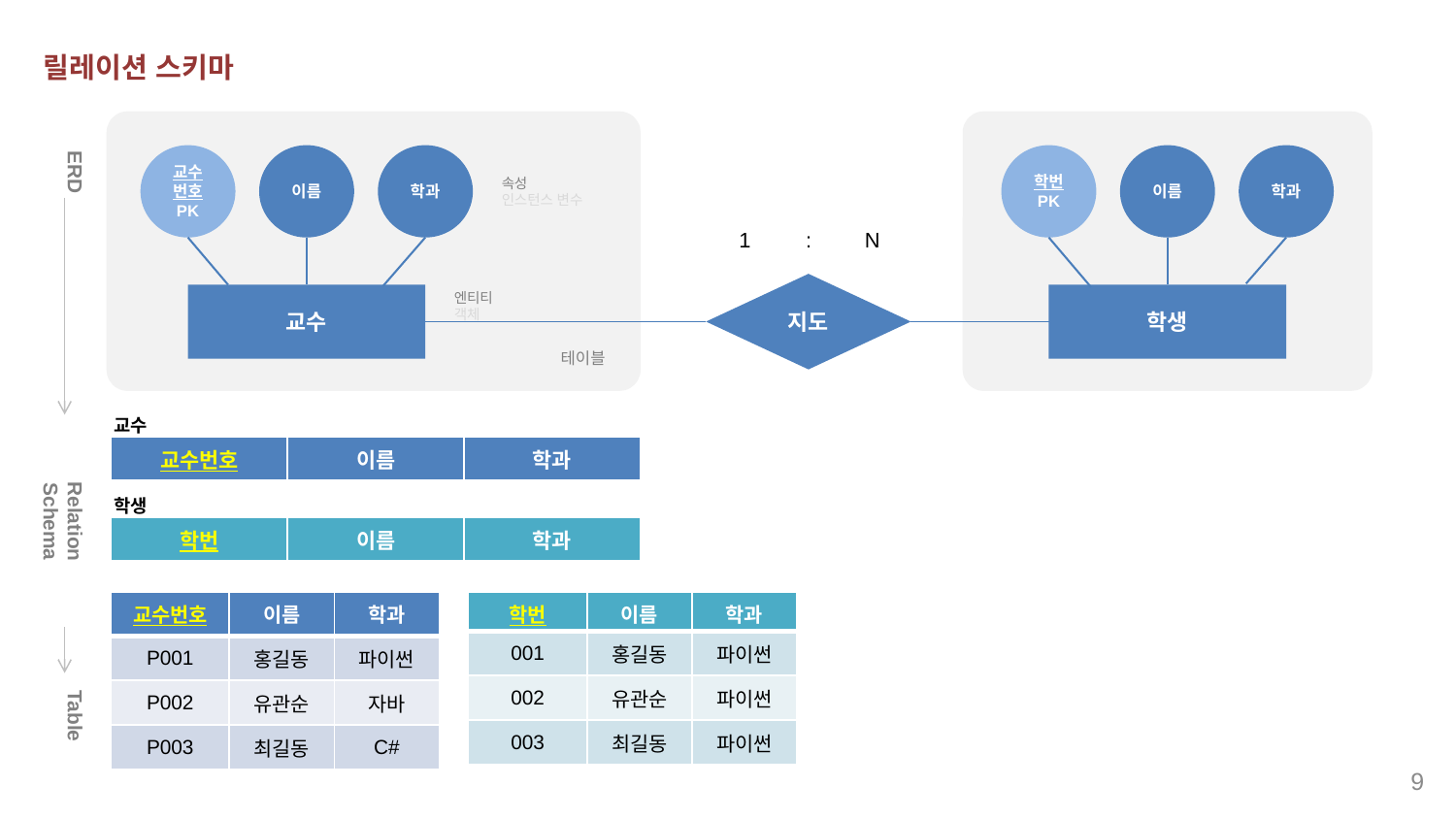

릴레이션 스키마

교수
번호
PK
이름
학과
학번
PK
이름
학과
속성
인스턴스 변수
1
:
N
지도
엔티티
객체
교수
학생
테이블
ERD
Relation Schema
Table
교수
| 교수번호 | 이름 | 학과 |
| --- | --- | --- |
학생
| 학번 | 이름 | 학과 |
| --- | --- | --- |
| 교수번호 | 이름 | 학과 |
| --- | --- | --- |
| P001 | 홍길동 | 파이썬 |
| P002 | 유관순 | 자바 |
| P003 | 최길동 | C# |
| 학번 | 이름 | 학과 |
| --- | --- | --- |
| 001 | 홍길동 | 파이썬 |
| 002 | 유관순 | 파이썬 |
| 003 | 최길동 | 파이썬 |
9